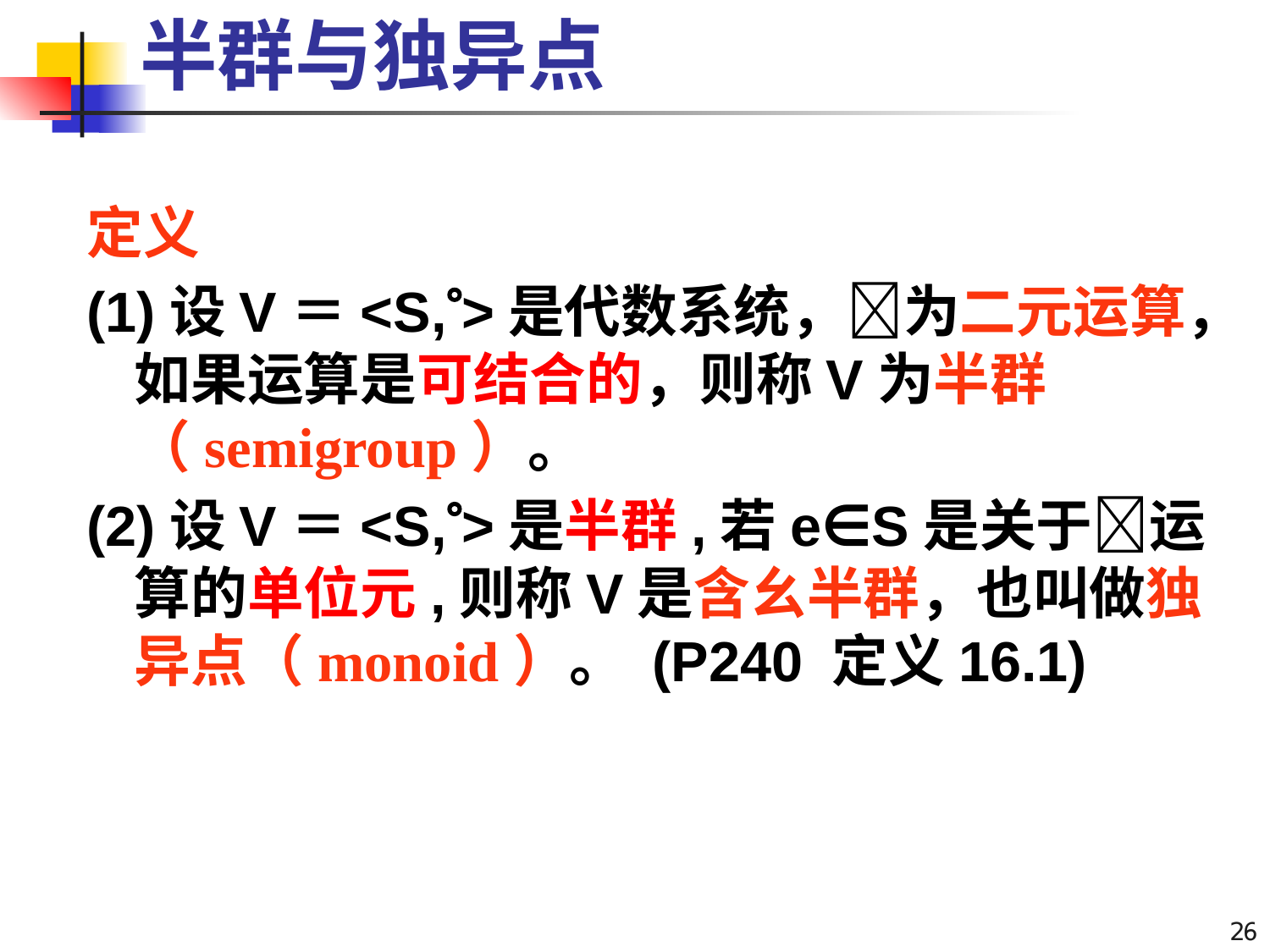

# 半群与独异点
定义
(1)设V＝<S,°>是代数系统，°为二元运算，如果运算是可结合的，则称V为半群（semigroup）。
(2)设V＝<S,°>是半群,若e∈S是关于°运算的单位元,则称V是含幺半群，也叫做独异点（monoid）。 (P240 定义16.1)
26